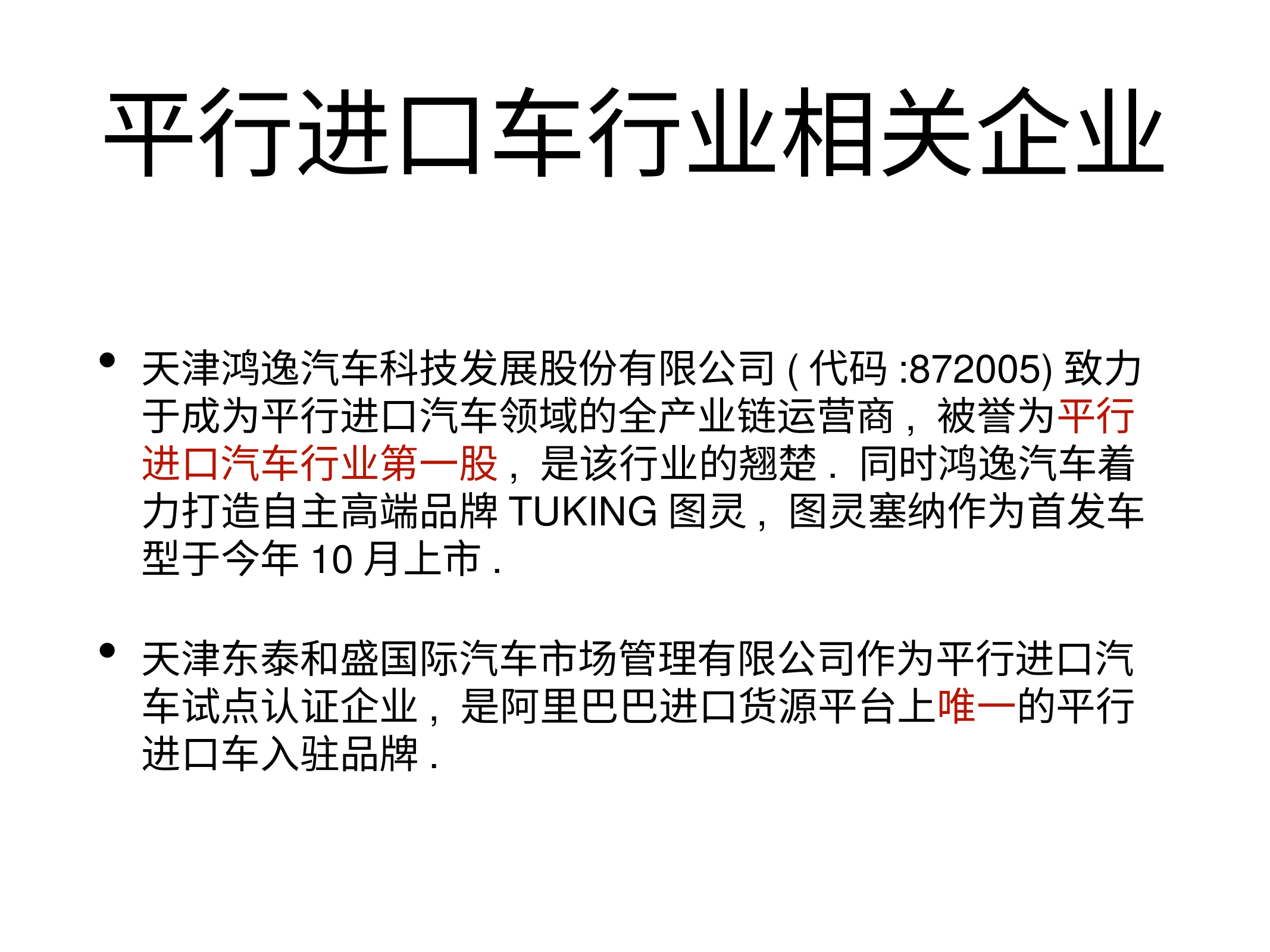

# 平行进口车行业相关企业
天津鸿逸汽车科技发展股份有限公司(代码:872005)致力于成为平行进口汽车领域的全产业链运营商, 被誉为平行进口汽车行业第一股, 是该行业的翘楚. 同时鸿逸汽车着力打造自主高端品牌TUKING图灵, 图灵塞纳作为首发车型于今年10月上市.
天津东泰和盛国际汽车市场管理有限公司作为平行进口汽车试点认证企业, 是阿里巴巴进口货源平台上唯一的平行进口车入驻品牌.